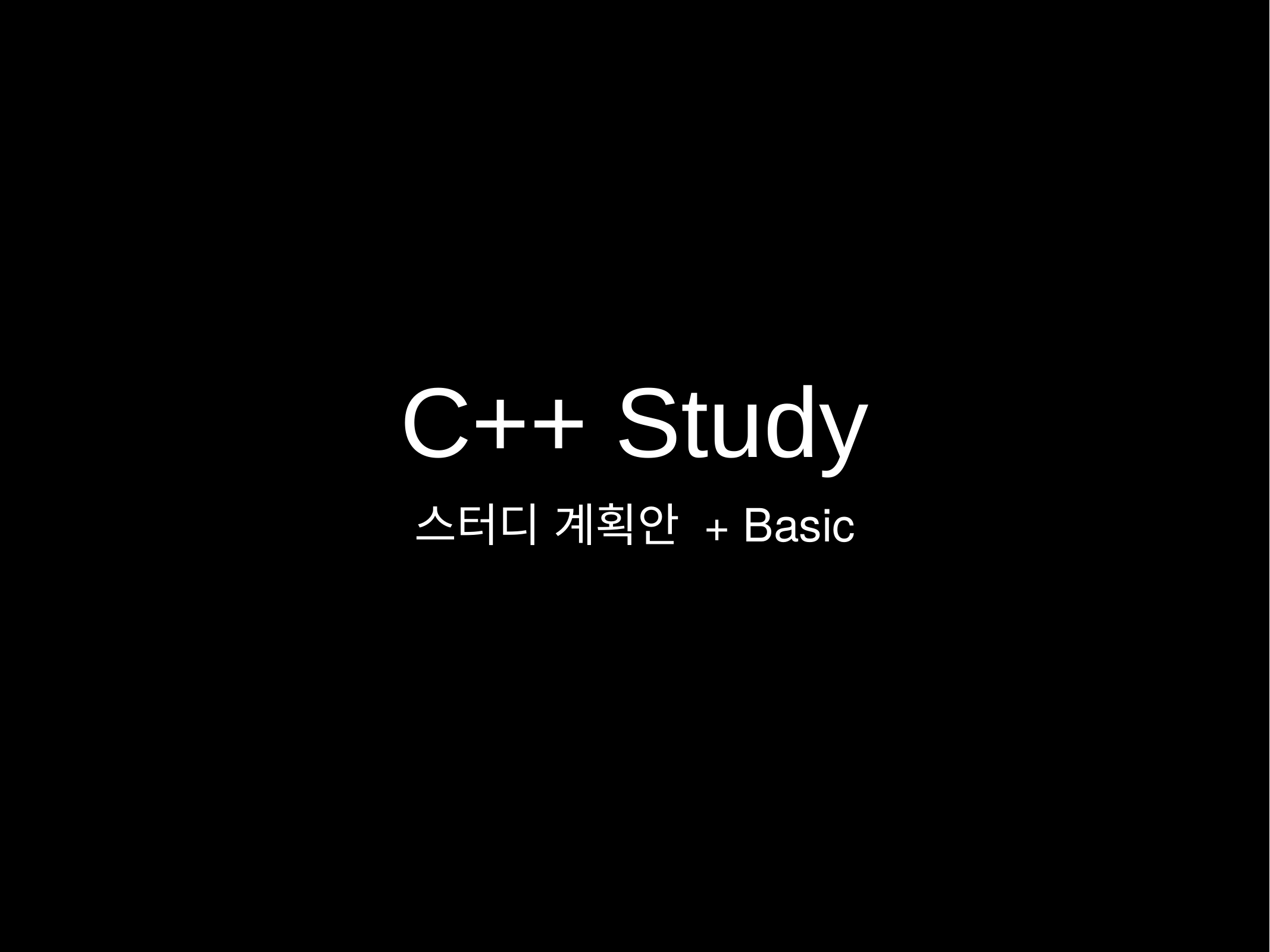

# C++ Study
스터디 계획안 + Basic